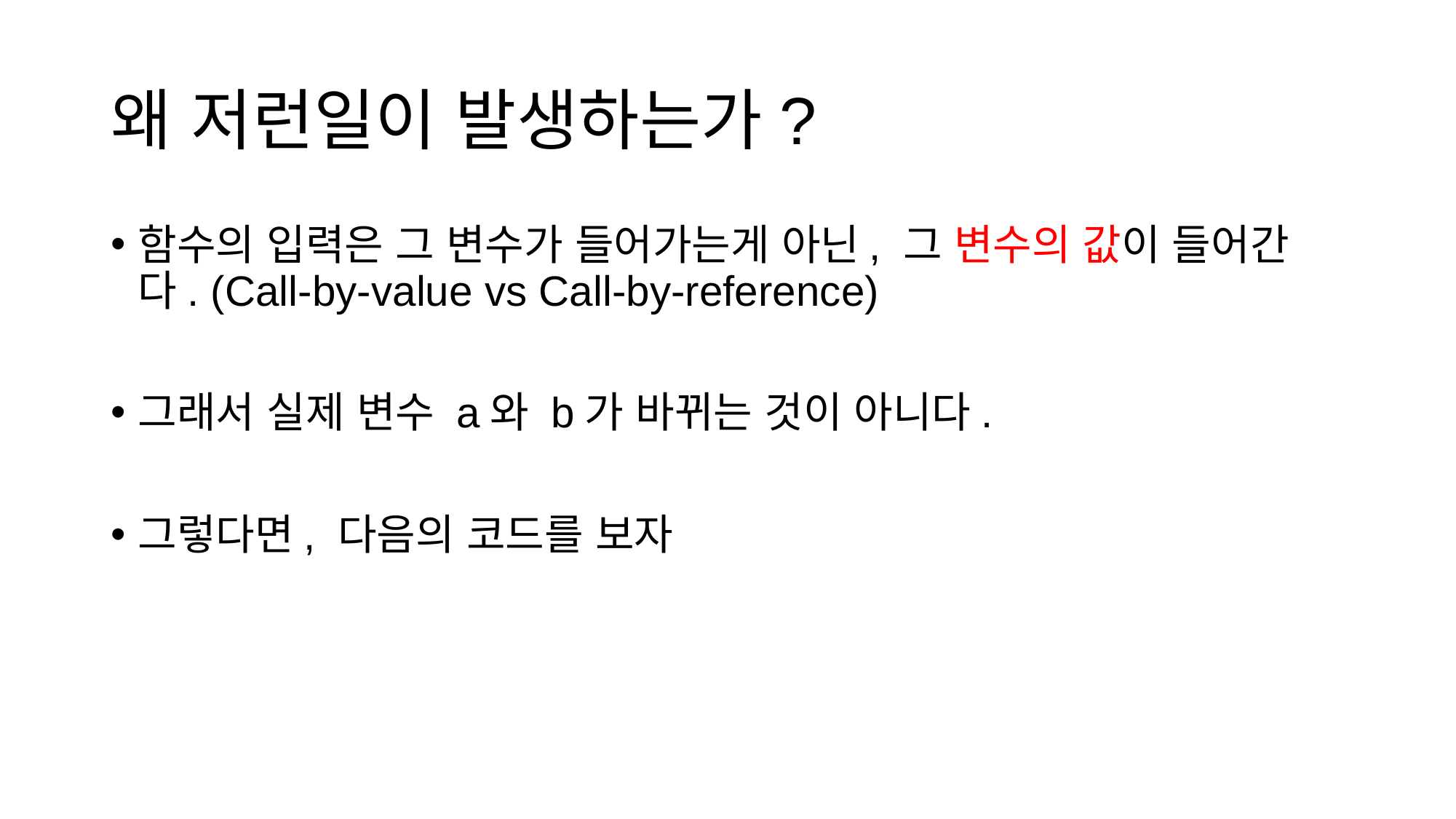

# 왜 저런일이 발생하는가?
함수의 입력은 그 변수가 들어가는게 아닌, 그 변수의 값이 들어간다. (Call-by-value vs Call-by-reference)

그래서 실제 변수 a와 b가 바뀌는 것이 아니다.

그렇다면, 다음의 코드를 보자